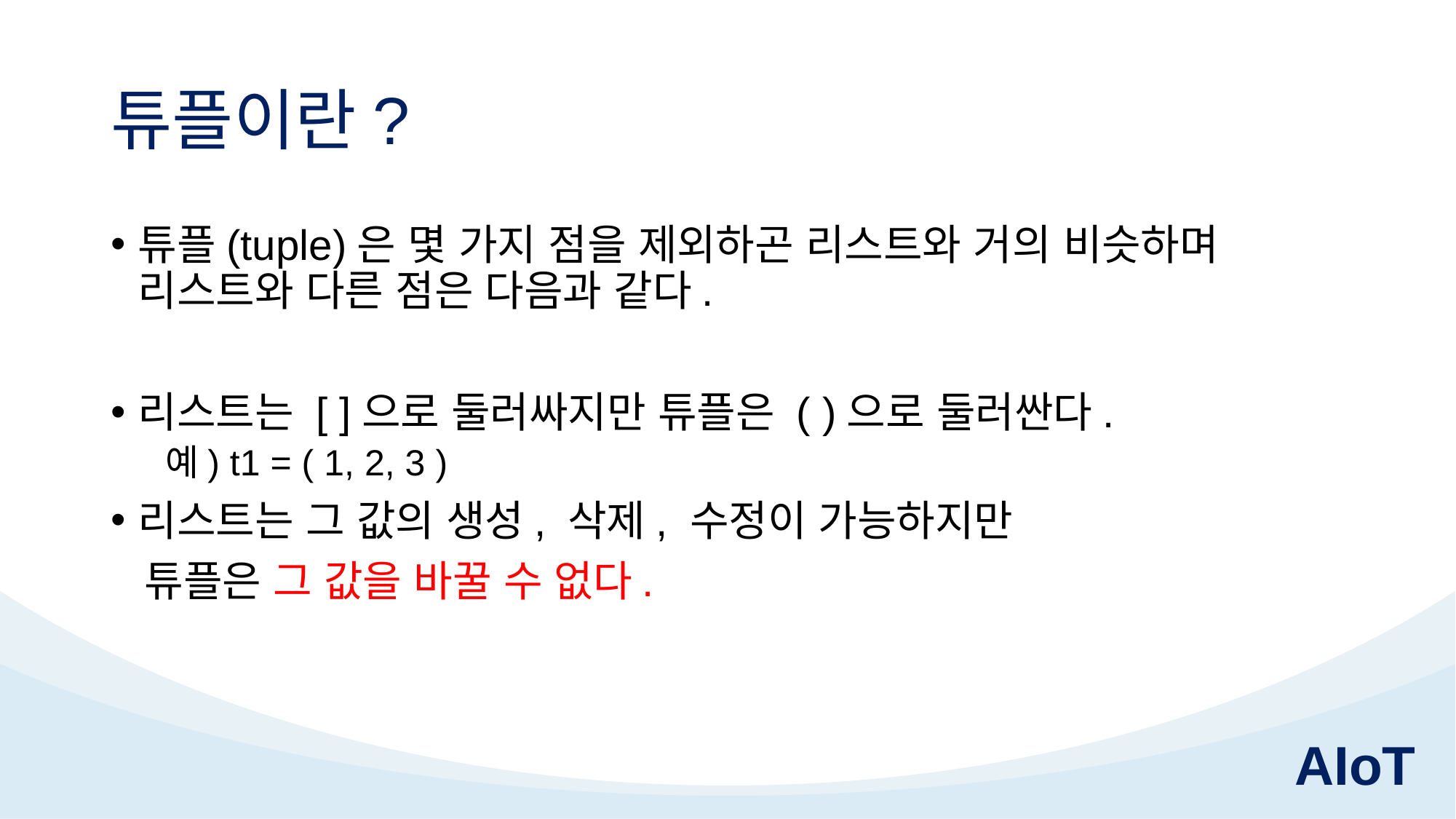

# 튜플이란?
튜플(tuple)은 몇 가지 점을 제외하곤 리스트와 거의 비슷하며 리스트와 다른 점은 다음과 같다.

리스트는 [ ]으로 둘러싸지만 튜플은 ( )으로 둘러싼다.
예) t1 = ( 1, 2, 3 )
리스트는 그 값의 생성, 삭제, 수정이 가능하지만
  튜플은 그 값을 바꿀 수 없다.